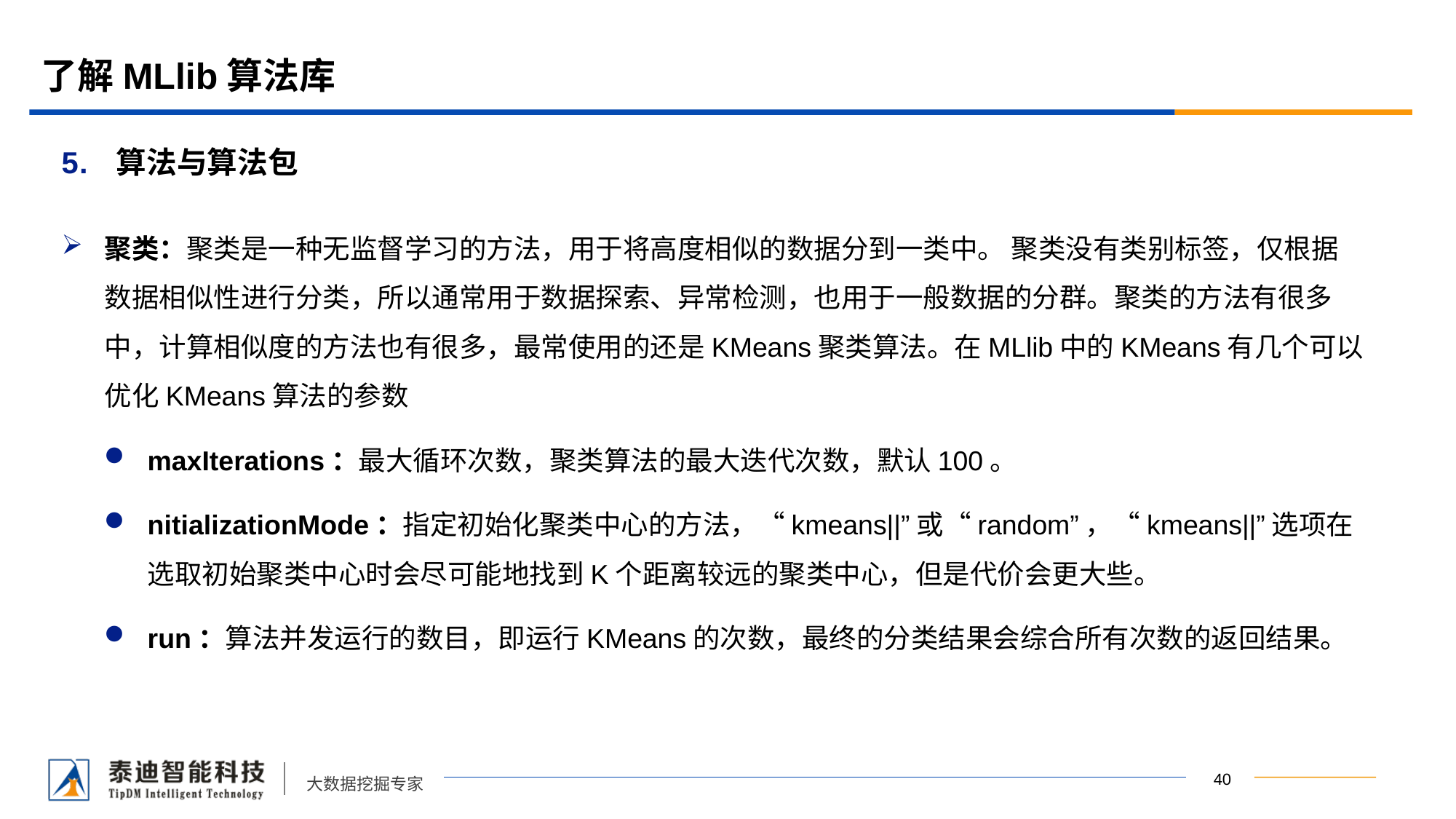

# 了解MLlib算法库
算法与算法包
聚类：聚类是一种无监督学习的方法，用于将高度相似的数据分到一类中。 聚类没有类别标签，仅根据数据相似性进行分类，所以通常用于数据探索、异常检测，也用于一般数据的分群。聚类的方法有很多中，计算相似度的方法也有很多，最常使用的还是KMeans聚类算法。在MLlib中的KMeans有几个可以优化KMeans算法的参数
maxIterations：最大循环次数，聚类算法的最大迭代次数，默认100。
nitializationMode：指定初始化聚类中心的方法，“kmeans||”或“random”，“kmeans||”选项在选取初始聚类中心时会尽可能地找到K个距离较远的聚类中心，但是代价会更大些。
run：算法并发运行的数目，即运行KMeans的次数，最终的分类结果会综合所有次数的返回结果。